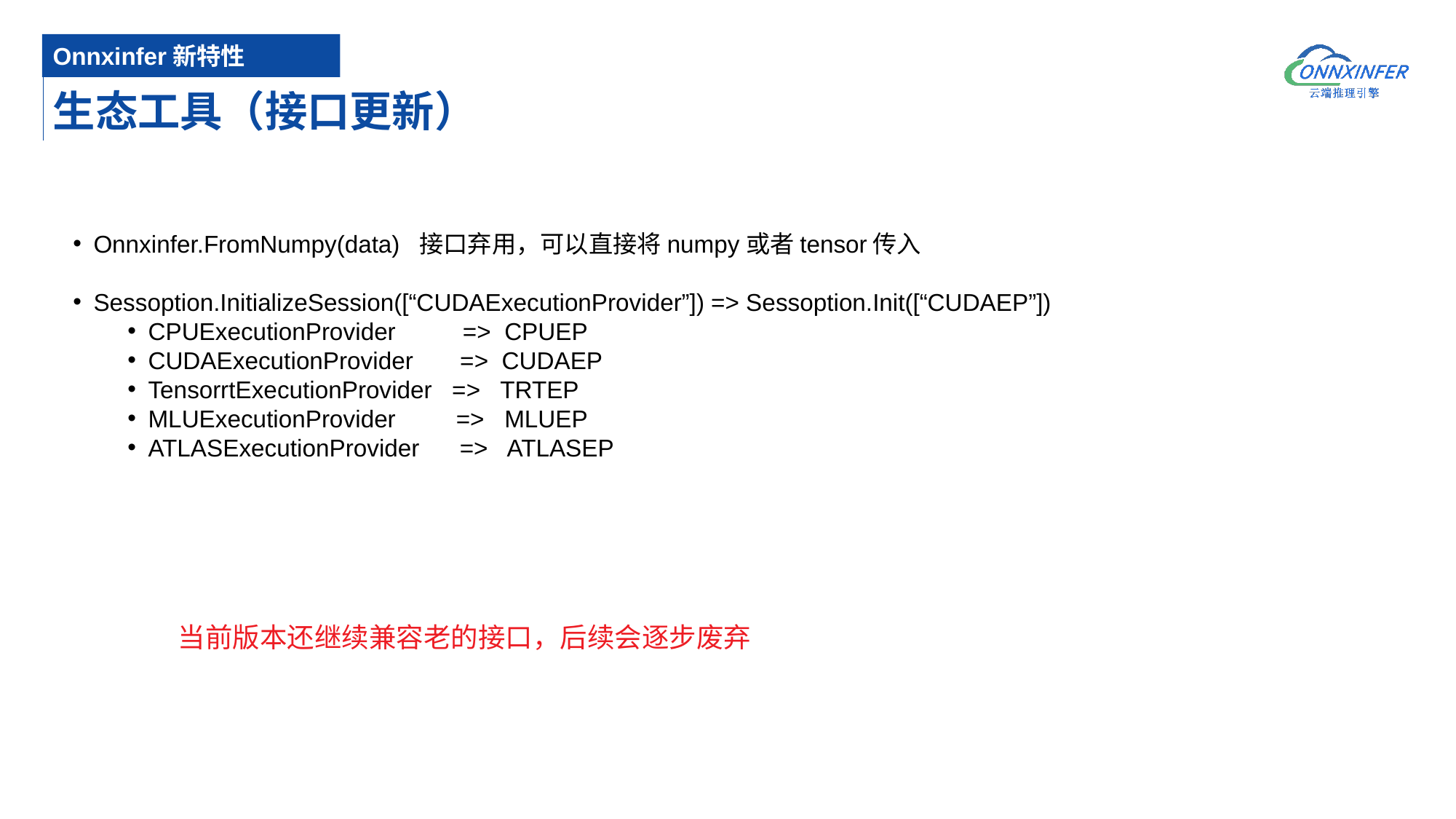

Onnxinfer新特性
# 生态工具（接口更新）
Onnxinfer.FromNumpy(data)  接口弃用，可以直接将numpy或者tensor传入

Sessoption.InitializeSession([“CUDAExecutionProvider”]) => Sessoption.Init([“CUDAEP”])
CPUExecutionProvider          =>  CPUEP
CUDAExecutionProvider       =>  CUDAEP
TensorrtExecutionProvider   =>   TRTEP
MLUExecutionProvider         =>   MLUEP
ATLASExecutionProvider      =>   ATLASEP

当前版本还继续兼容老的接口，后续会逐步废弃